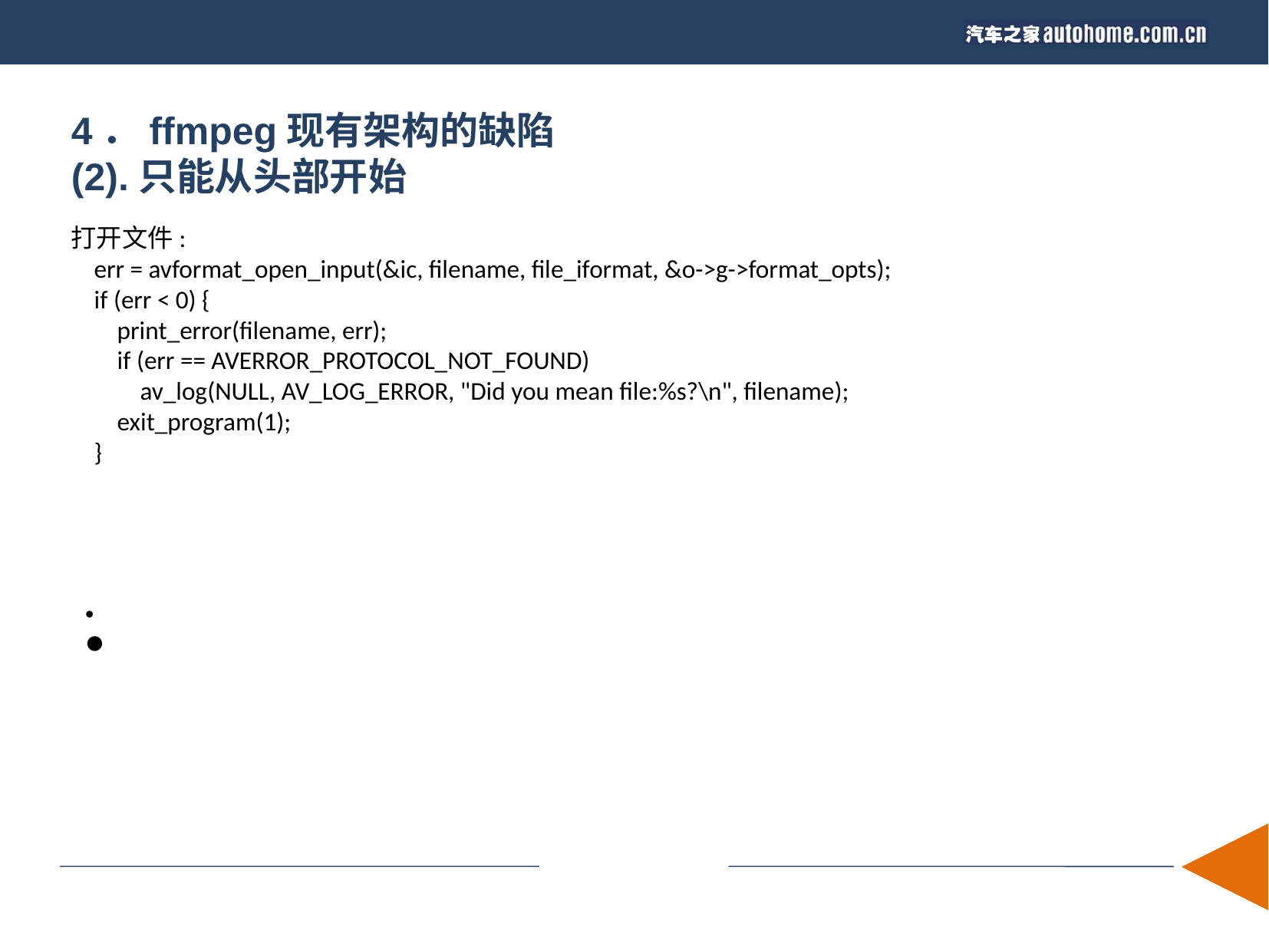

4．ffmpeg现有架构的缺陷
(2).只能从头部开始
打开文件:
    err = avformat_open_input(&ic, filename, file_iformat, &o->g->format_opts);
    if (err < 0) {
        print_error(filename, err);
        if (err == AVERROR_PROTOCOL_NOT_FOUND)
            av_log(NULL, AV_LOG_ERROR, "Did you mean file:%s?\n", filename);
        exit_program(1);
    }